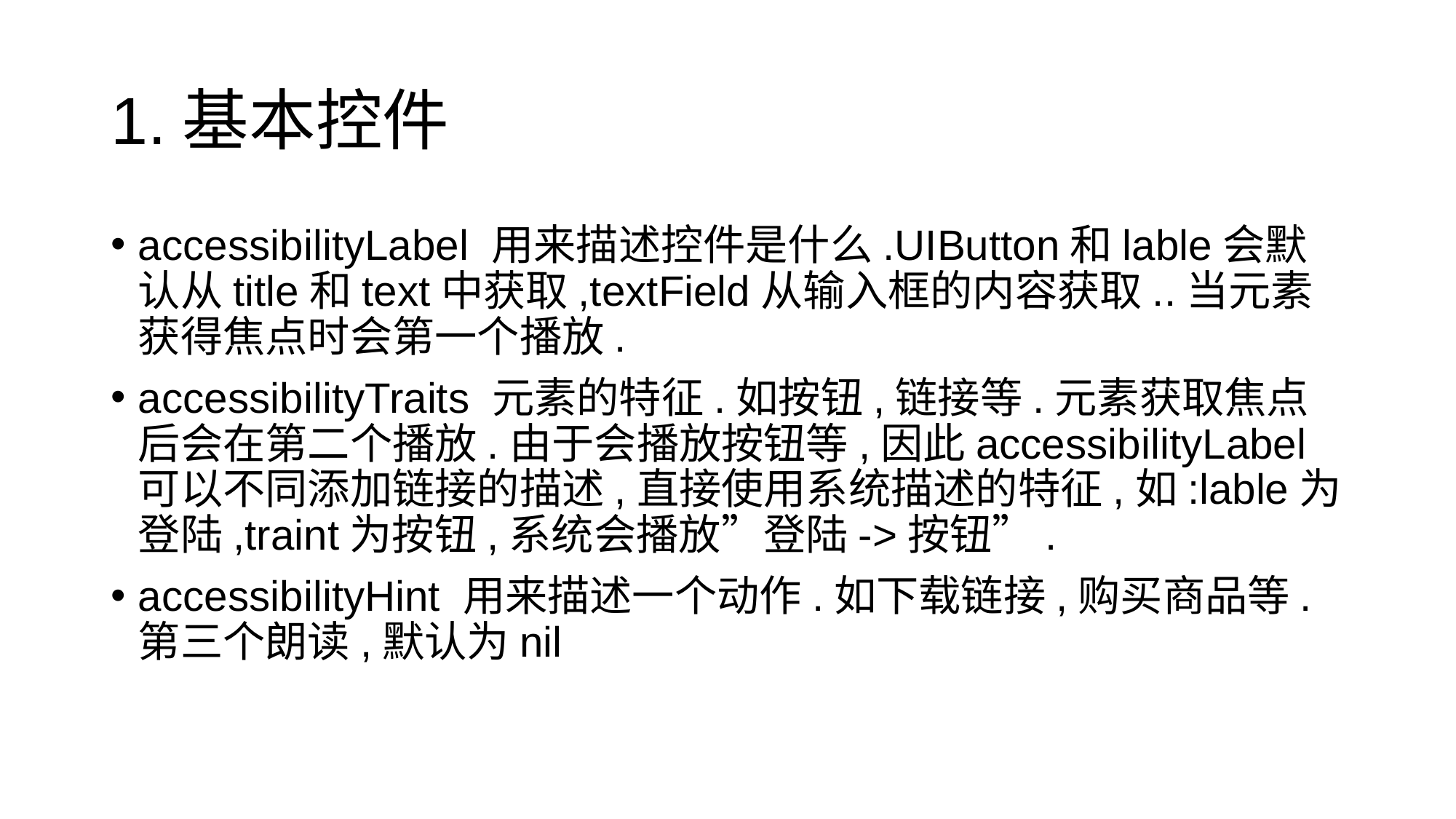

# 1.基本控件
accessibilityLabel 用来描述控件是什么.UIButton和lable会默认从title和text中获取,textField从输入框的内容获取..当元素获得焦点时会第一个播放.
accessibilityTraits 元素的特征.如按钮,链接等.元素获取焦点后会在第二个播放.由于会播放按钮等,因此accessibilityLabel可以不同添加链接的描述,直接使用系统描述的特征,如:lable为登陆,traint为按钮,系统会播放”登陆->按钮”.
accessibilityHint 用来描述一个动作.如下载链接,购买商品等.第三个朗读,默认为nil